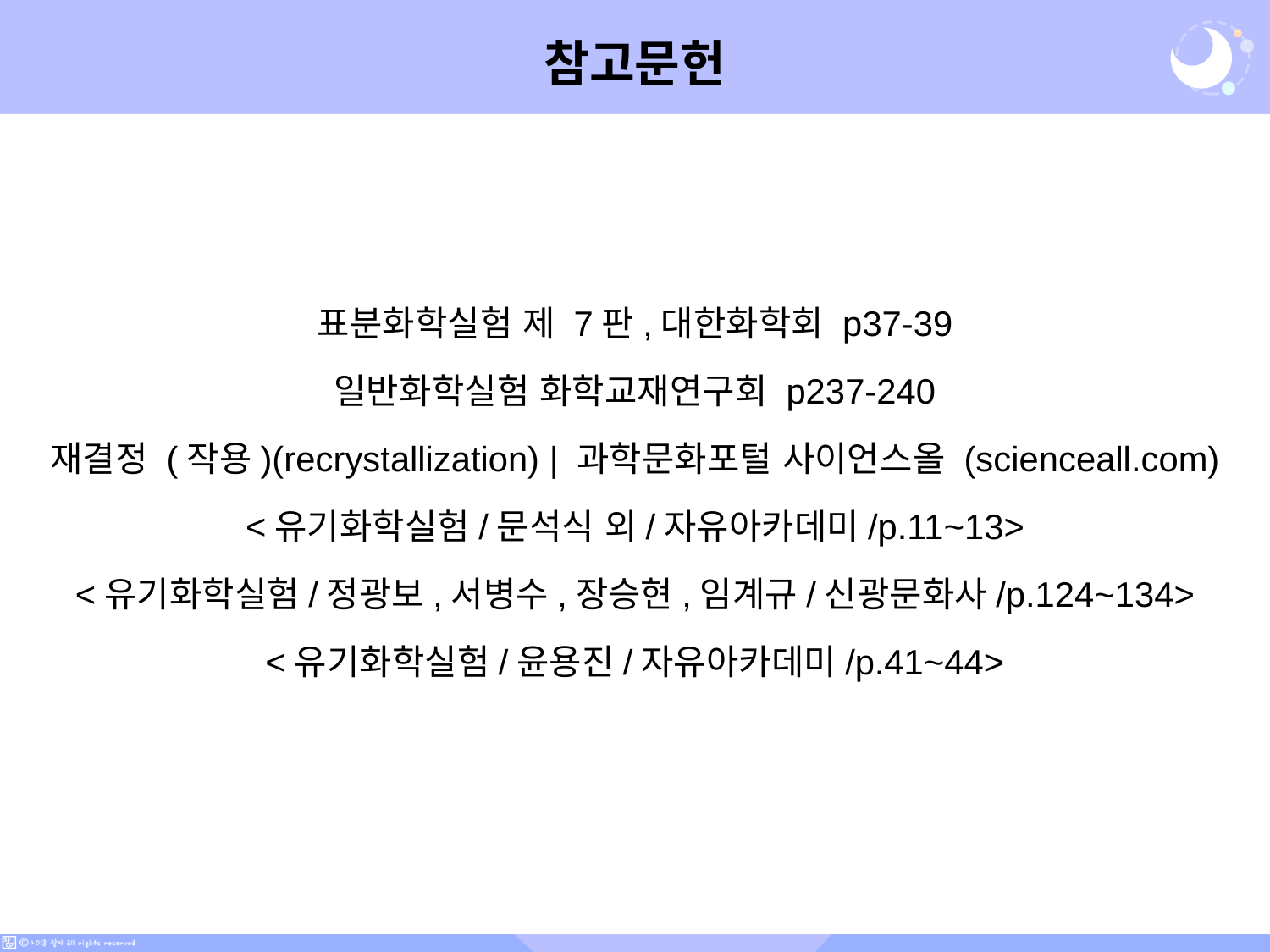

참고문헌
표분화학실험 제 7판,대한화학회 p37-39
일반화학실험 화학교재연구회 p237-240
재결정 (작용)(recrystallization) | 과학문화포털 사이언스올 (scienceall.com)
<유기화학실험/문석식 외/자유아카데미/p.11~13>
<유기화학실험/정광보,서병수,장승현,임계규/신광문화사/p.124~134>
<유기화학실험/윤용진/자유아카데미/p.41~44>